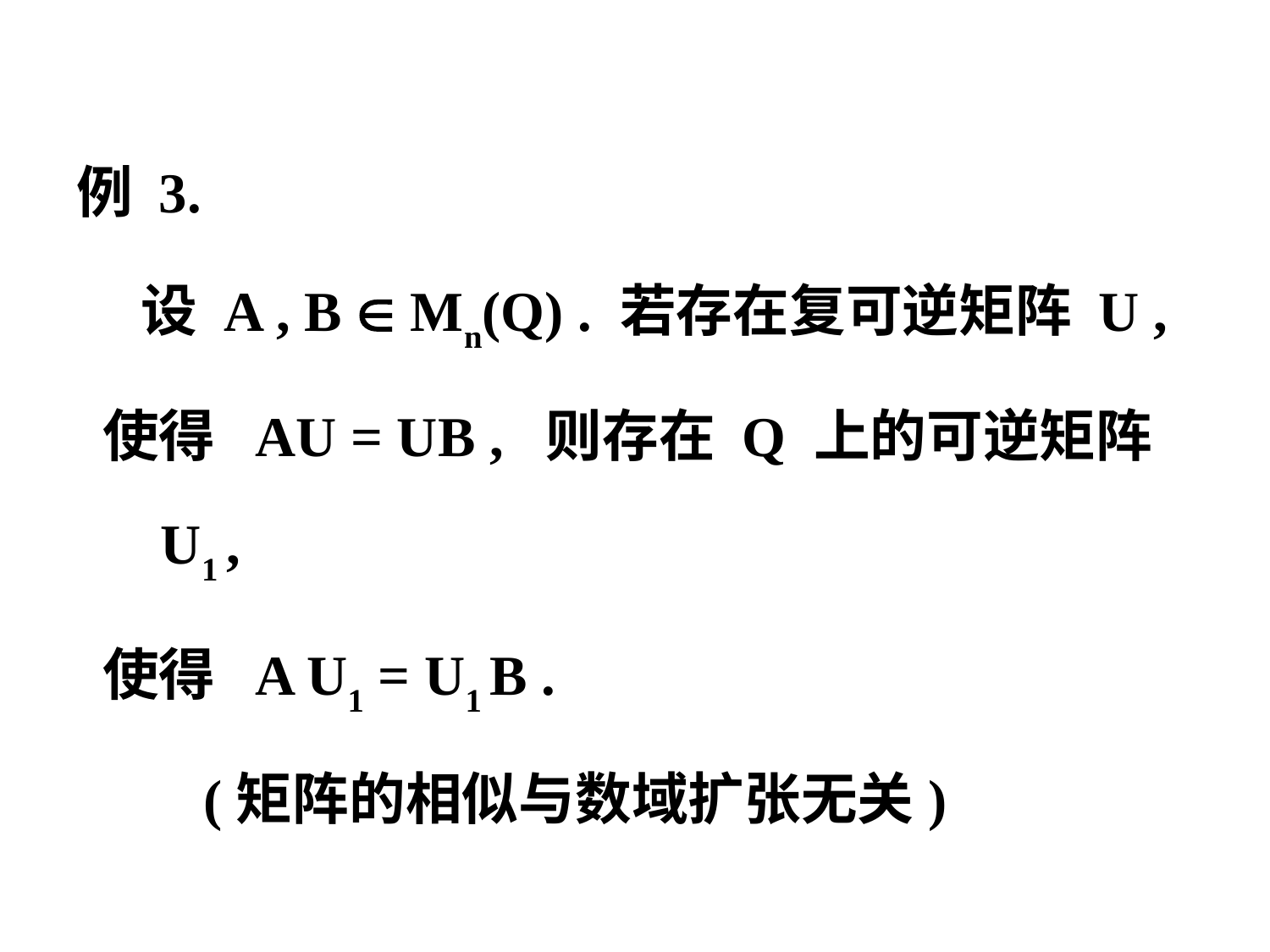

例 3.
    设 A , B ∈ Mn(Q) . 若存在复可逆矩阵 U ,
 使得  AU = UB ,  则存在 Q 上的可逆矩阵 U1 ,
 使得  A U1 = U1 B .
         (矩阵的相似与数域扩张无关)